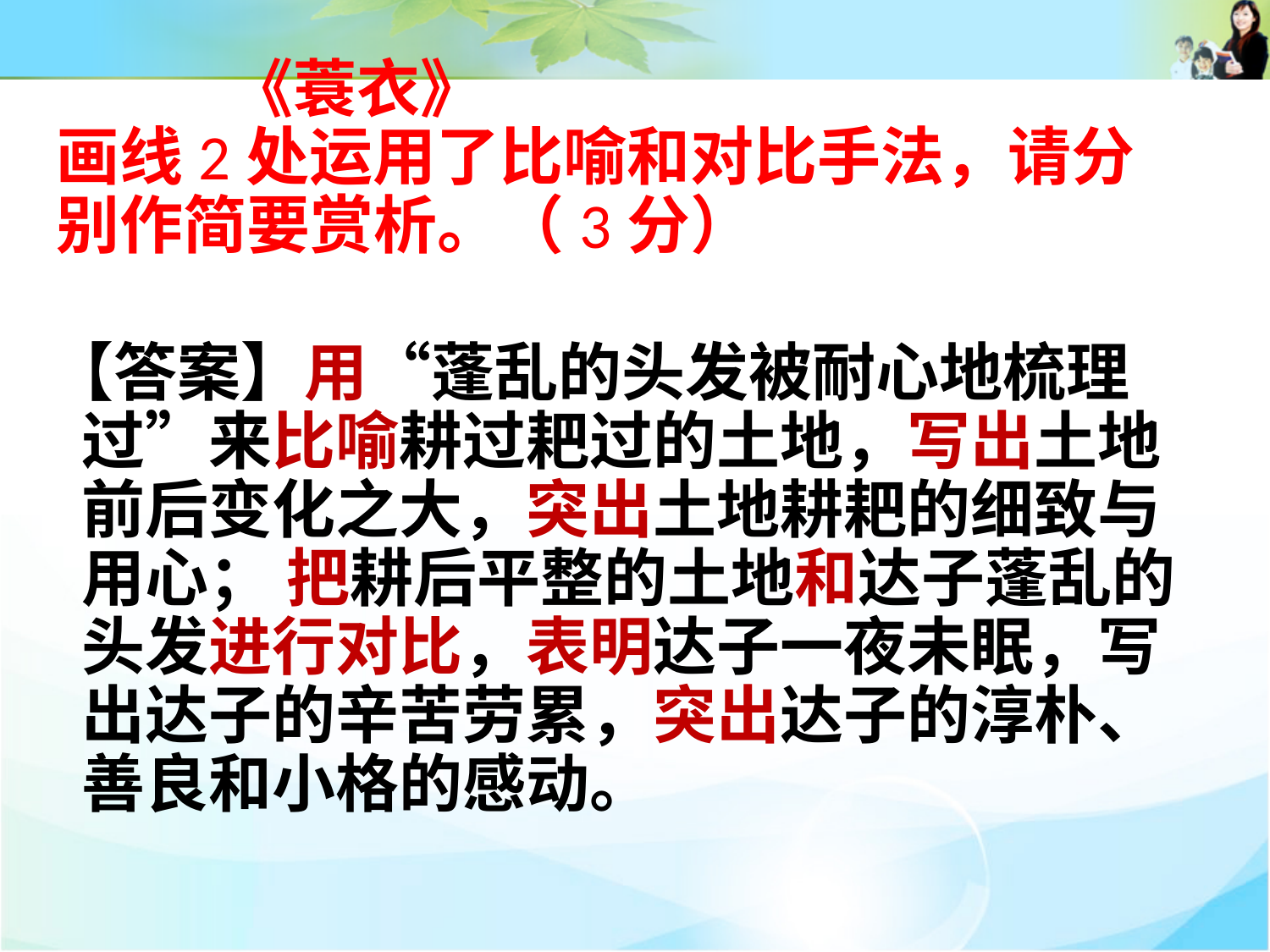

# 《蓑衣》 画线2处运用了比喻和对比手法，请分别作简要赏析。（3分）
【答案】用“蓬乱的头发被耐心地梳理过”来比喻耕过耙过的土地，写出土地前后变化之大，突出土地耕耙的细致与用心； 把耕后平整的土地和达子蓬乱的头发进行对比，表明达子一夜未眠，写出达子的辛苦劳累，突出达子的淳朴、善良和小格的感动。